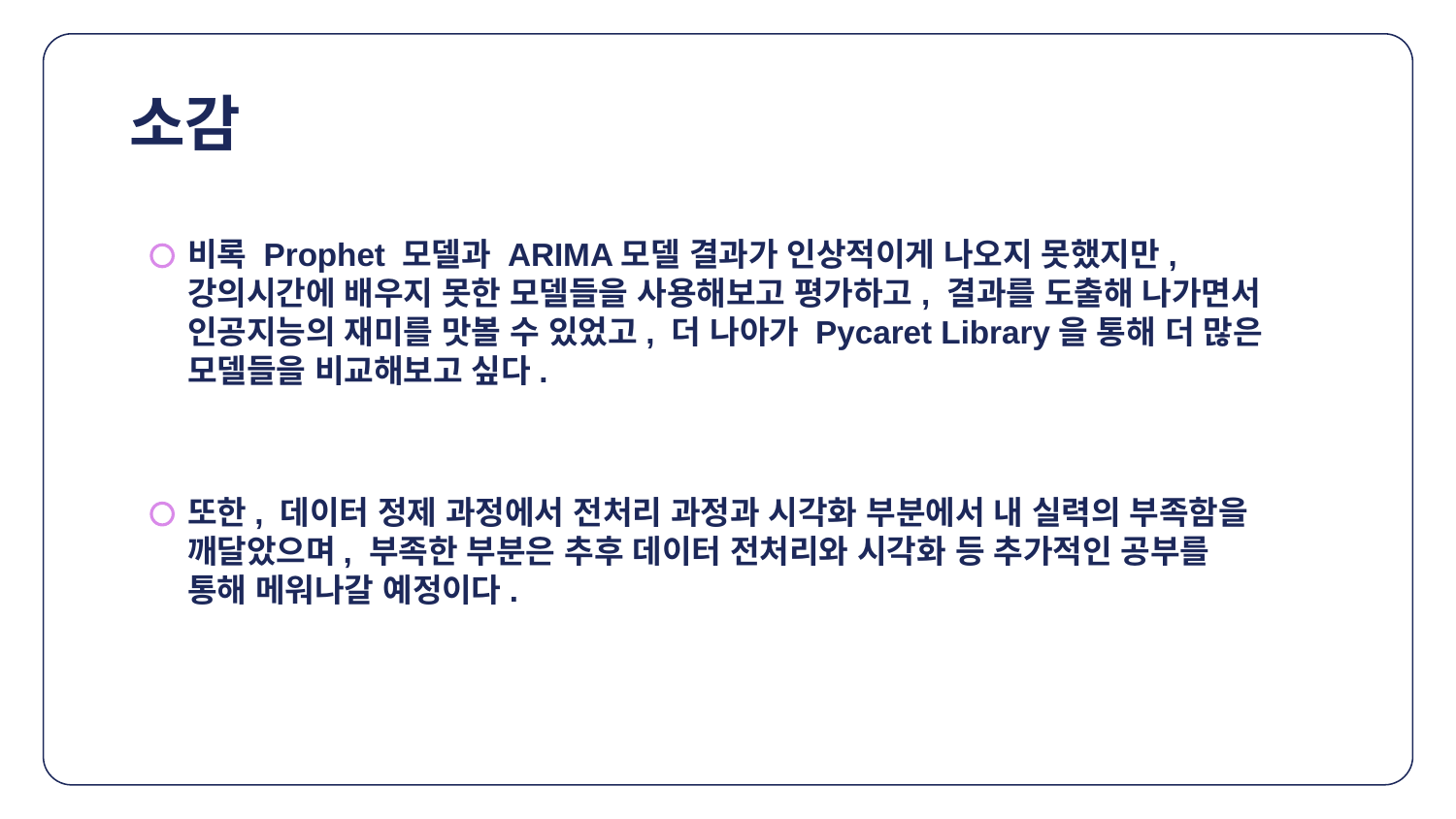

# 소감
비록 Prophet 모델과 ARIMA모델 결과가 인상적이게 나오지 못했지만, 강의시간에 배우지 못한 모델들을 사용해보고 평가하고, 결과를 도출해 나가면서 인공지능의 재미를 맛볼 수 있었고, 더 나아가 Pycaret Library을 통해 더 많은 모델들을 비교해보고 싶다.

또한, 데이터 정제 과정에서 전처리 과정과 시각화 부분에서 내 실력의 부족함을 깨달았으며, 부족한 부분은 추후 데이터 전처리와 시각화 등 추가적인 공부를 통해 메워나갈 예정이다.